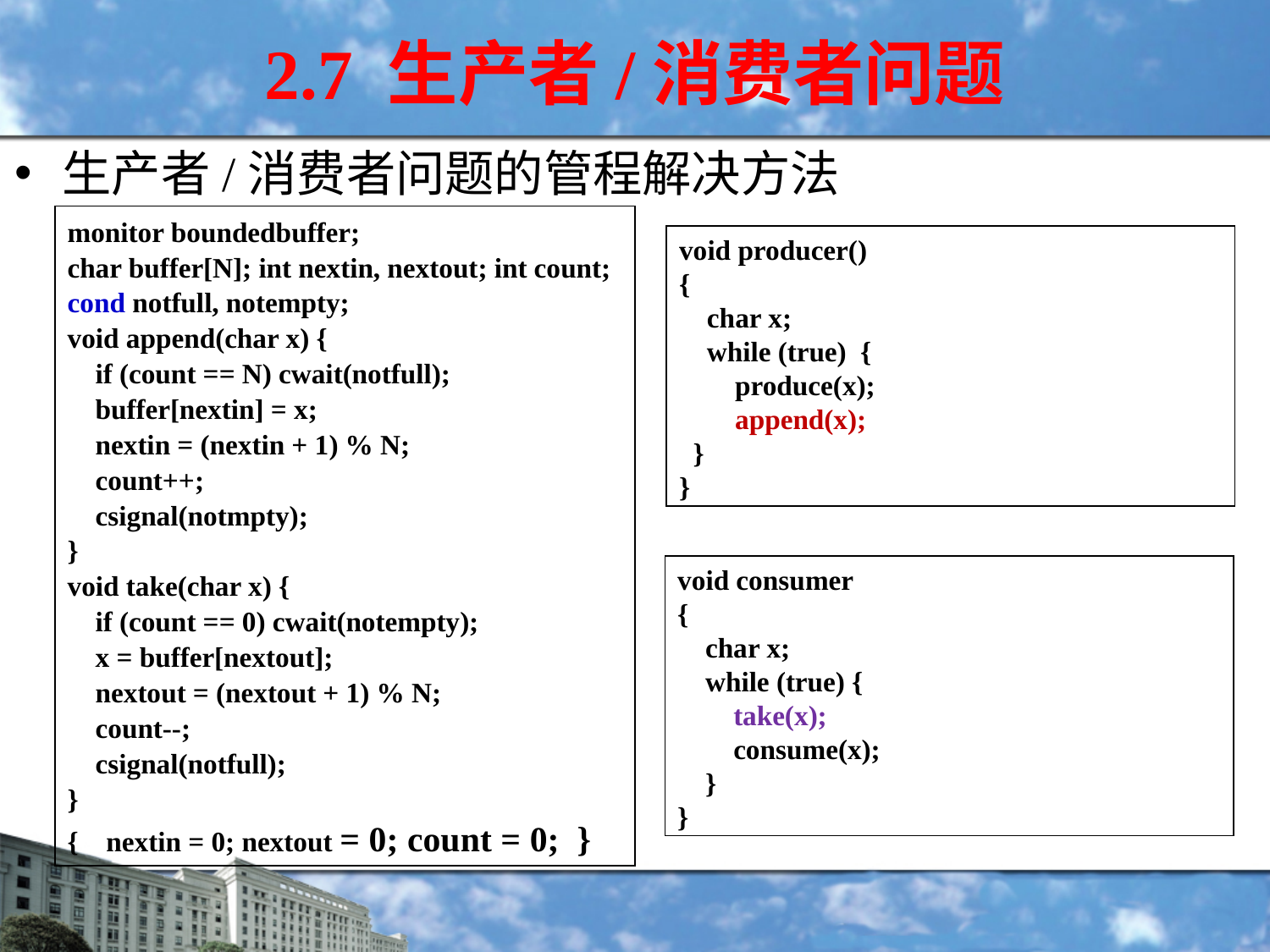

2.7 生产者/消费者问题
生产者/消费者问题的管程解决方法
monitor boundedbuffer;
char buffer[N]; int nextin, nextout; int count;
cond notfull, notempty;
void append(char x) {
    if (count == N) cwait(notfull);
    buffer[nextin] = x;
    nextin = (nextin + 1) % N;
    count++;
    csignal(notmpty);
}
void take(char x) {
    if (count == 0) cwait(notempty);
    x = buffer[nextout];
    nextout = (nextout + 1) % N;
    count--;
    csignal(notfull);
}
{    nextin = 0; nextout = 0; count = 0;  }
void producer()
{
    char x;
    while (true)  {
        produce(x);
        append(x);
  }
}
void consumer
{
    char x;
    while (true) {
        take(x);
        consume(x);
    }
}